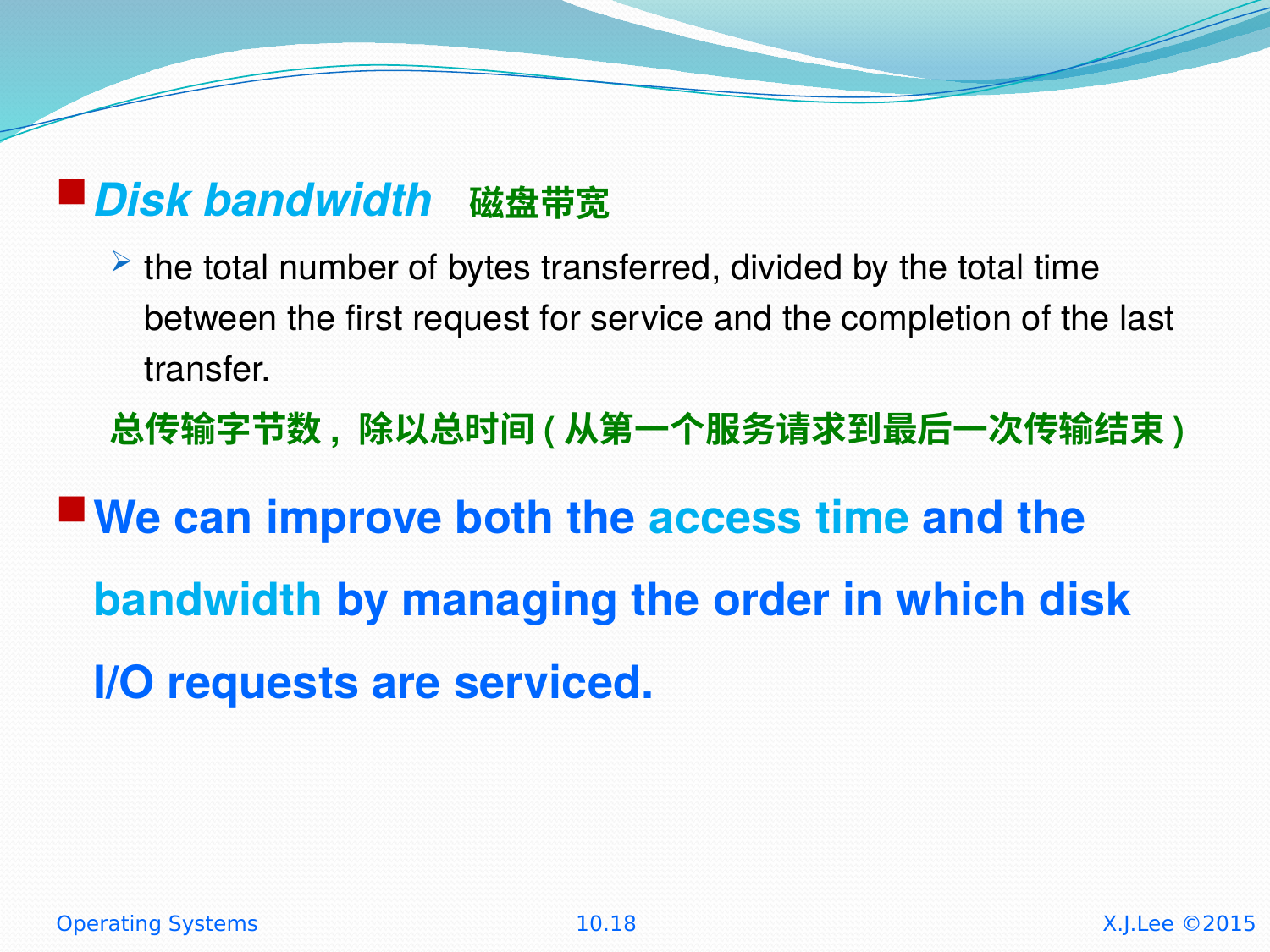

Disk bandwidth  磁盘带宽
the total number of bytes transferred, divided by the total time between the first request for service and the completion of the last transfer.
总传输字节数, 除以总时间(从第一个服务请求到最后一次传输结束)
We can improve both the access time and the bandwidth by managing the order in which disk I/O requests are serviced.
Operating Systems
10.18
X.J.Lee ©2015